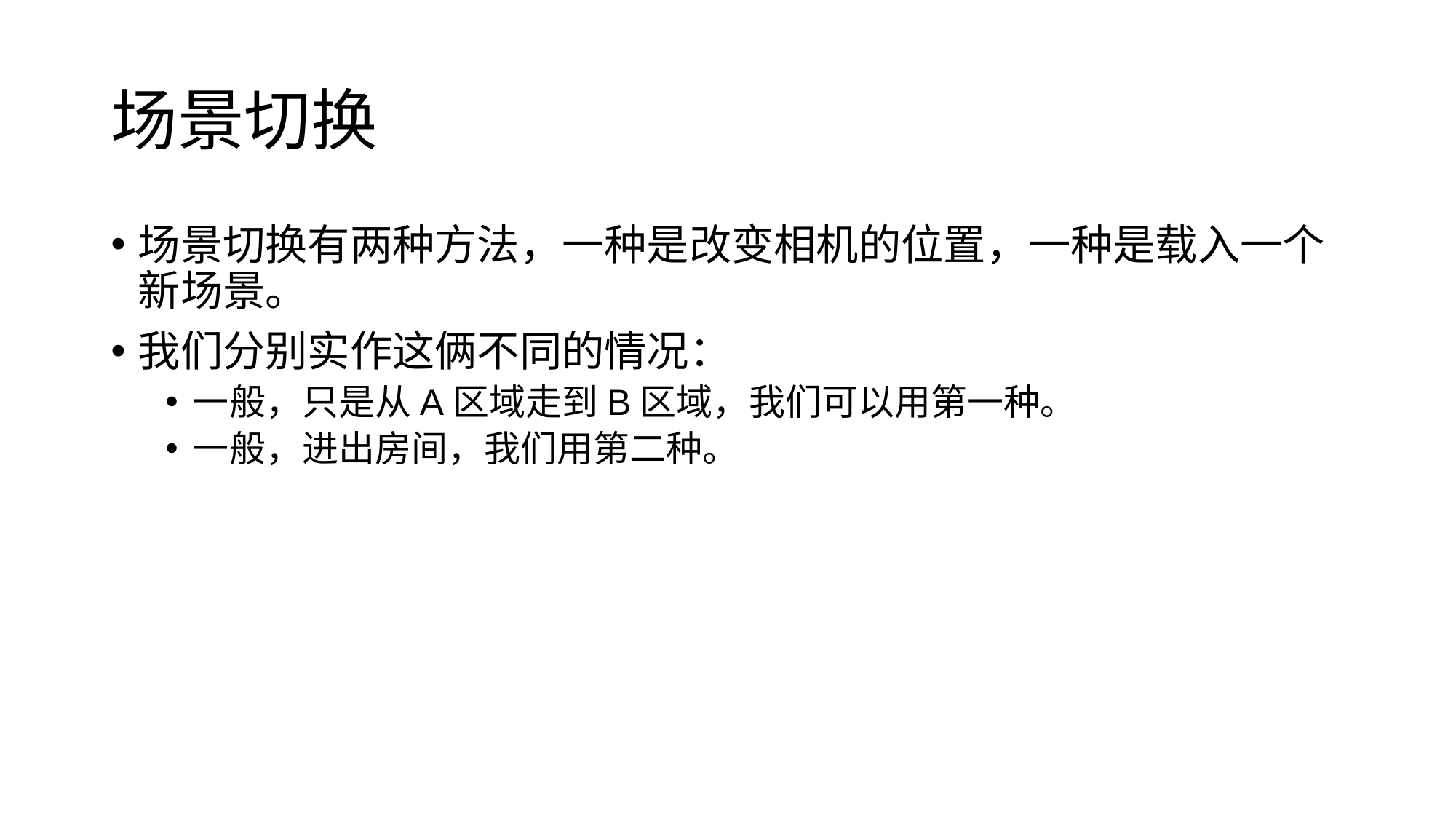

# 场景切换
场景切换有两种方法，一种是改变相机的位置，一种是载入一个新场景。
我们分别实作这俩不同的情况：
一般，只是从A区域走到B区域，我们可以用第一种。
一般，进出房间，我们用第二种。